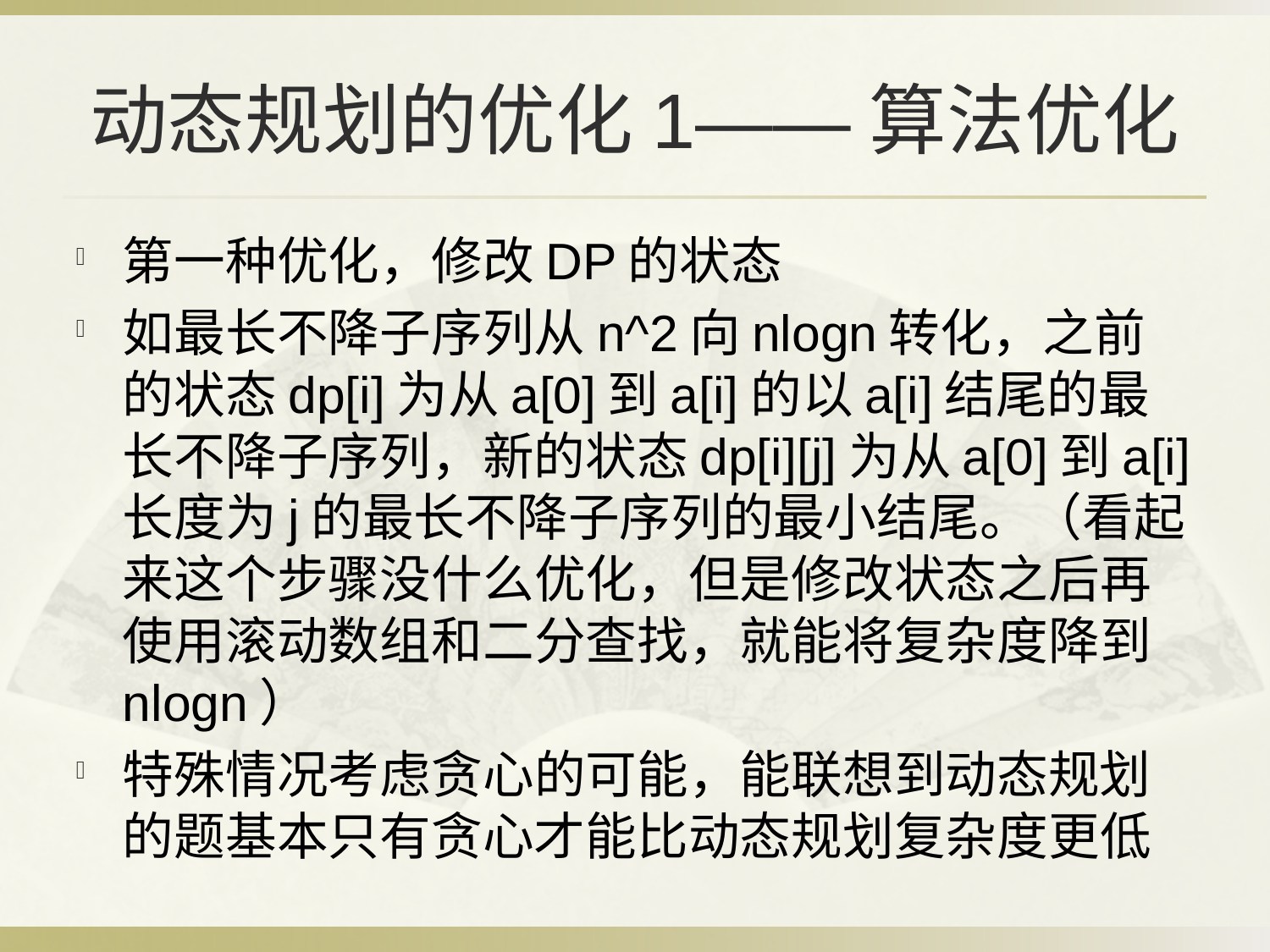

# 动态规划的优化1——算法优化
第一种优化，修改DP的状态
如最长不降子序列从n^2向nlogn转化，之前的状态dp[i]为从a[0]到a[i]的以a[i]结尾的最长不降子序列，新的状态dp[i][j]为从a[0]到a[i]长度为j的最长不降子序列的最小结尾。（看起来这个步骤没什么优化，但是修改状态之后再使用滚动数组和二分查找，就能将复杂度降到nlogn）
特殊情况考虑贪心的可能，能联想到动态规划的题基本只有贪心才能比动态规划复杂度更低